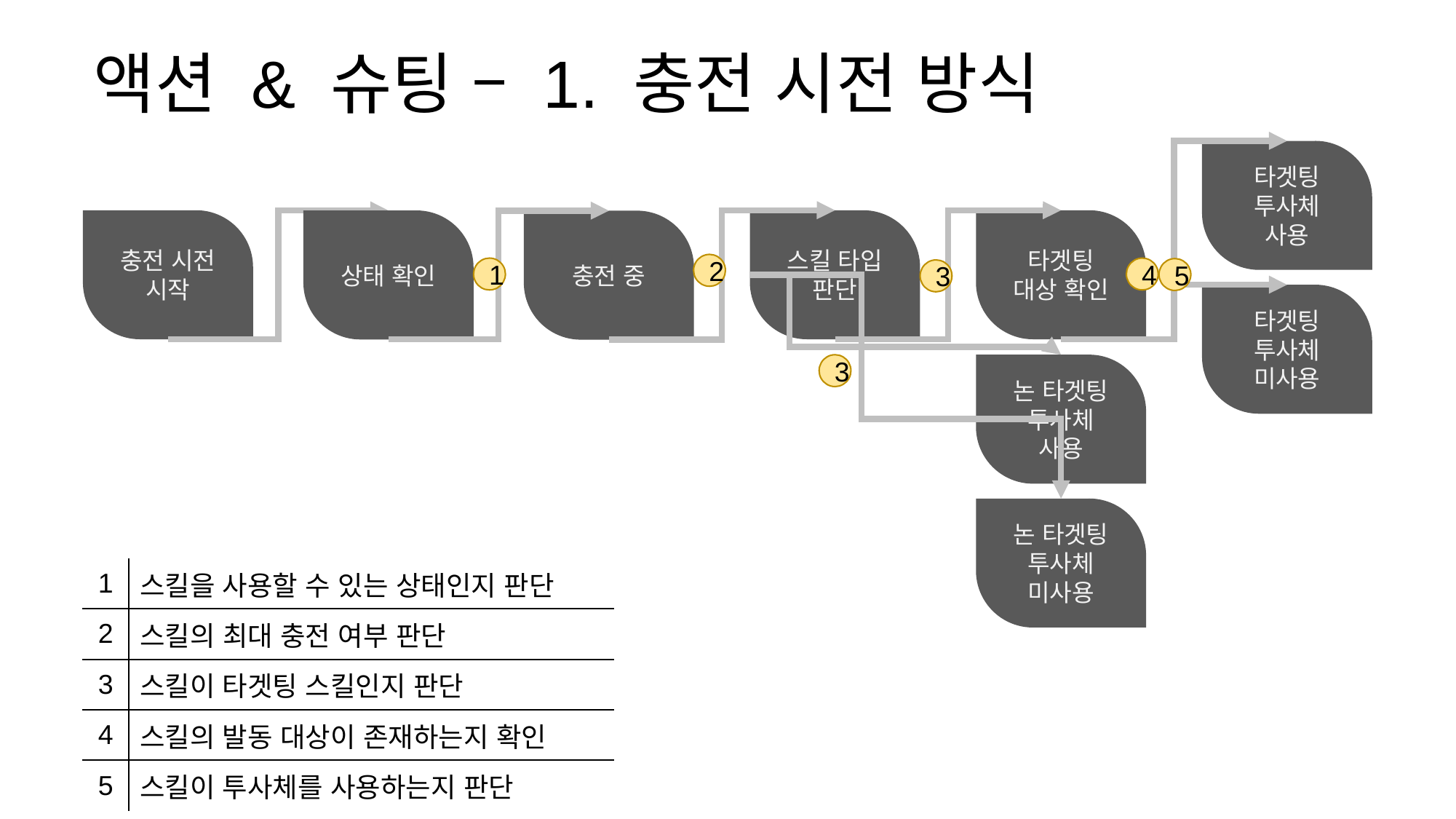

액션 & 슈팅 – 1. 충전 시전 방식
타겟팅
투사체
사용
스킬 타입 판단
타겟팅
대상 확인
충전 시전
시작
상태 확인
충전 중
타겟팅
투사체
미사용
논 타겟팅
투사체
사용
논 타겟팅
투사체
미사용
2
1
4
5
3
3
| 1 | 스킬을 사용할 수 있는 상태인지 판단 |
| --- | --- |
| 2 | 스킬의 최대 충전 여부 판단 |
| 3 | 스킬이 타겟팅 스킬인지 판단 |
| 4 | 스킬의 발동 대상이 존재하는지 확인 |
| 5 | 스킬이 투사체를 사용하는지 판단 |